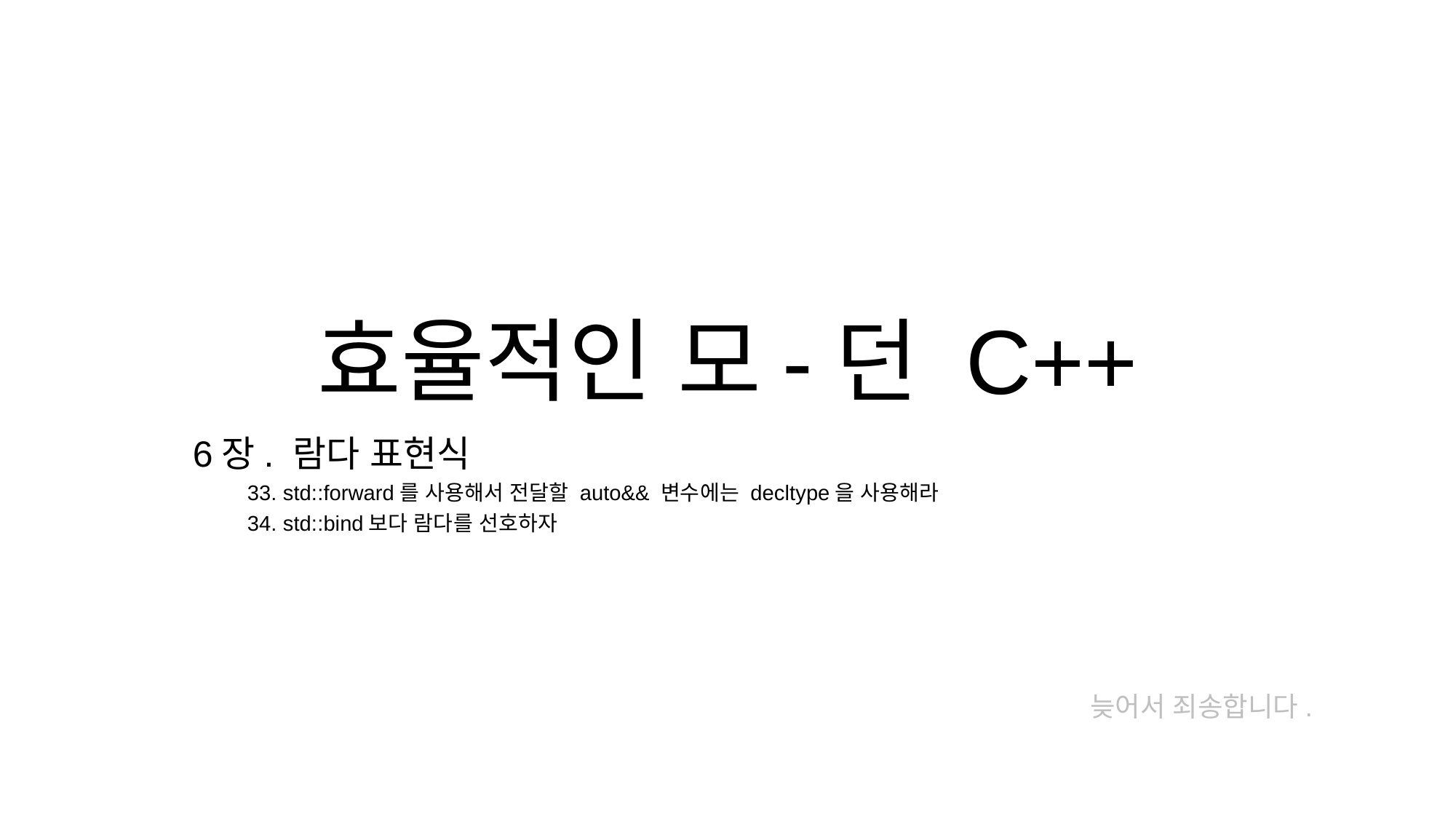

# 효율적인 모-던 C++
6장. 람다 표현식
33. std::forward를 사용해서 전달할 auto&& 변수에는 decltype을 사용해라
34. std::bind보다 람다를 선호하자
늦어서 죄송합니다.